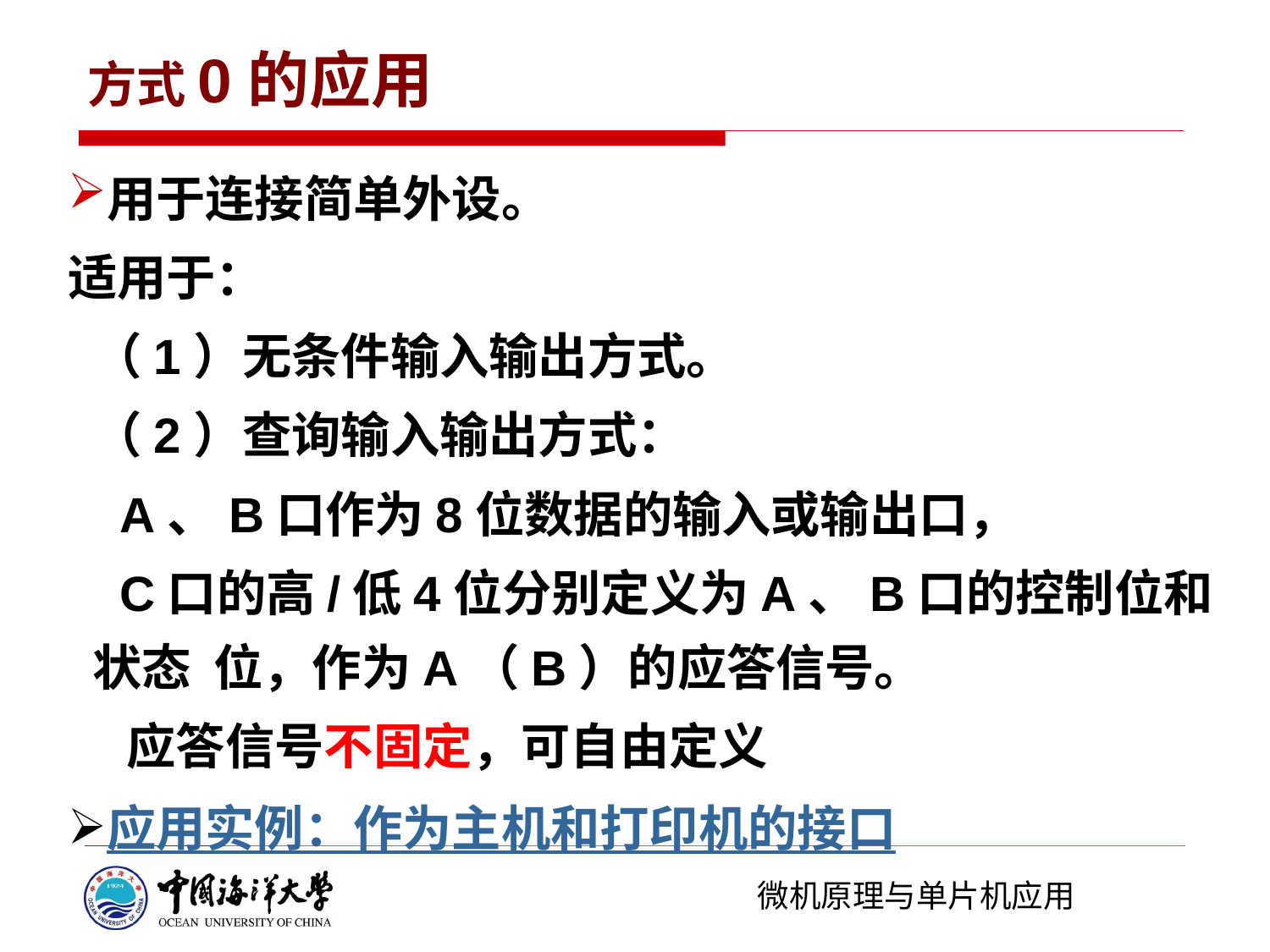

# 方式0的应用
用于连接简单外设。
适用于：
（1）无条件输入输出方式。
（2）查询输入输出方式：
  A、B口作为8位数据的输入或输出口，
  C口的高/低4位分别定义为A、B口的控制位和状态  位，作为A（B）的应答信号。
  应答信号不固定，可自由定义
应用实例：作为主机和打印机的接口